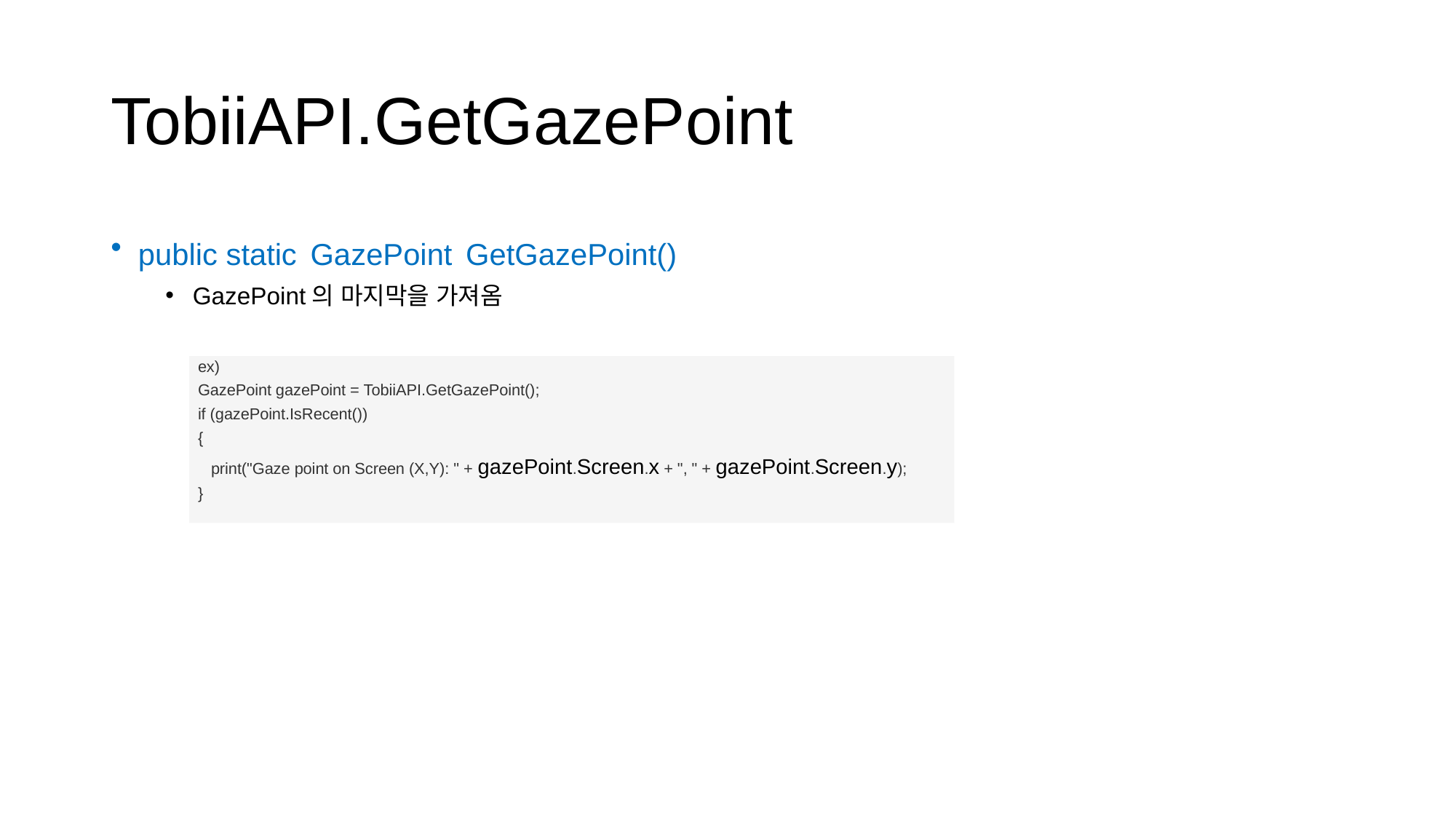

# TobiiAPI.GetGazePoint
public static GazePoint GetGazePoint()
GazePoint의 마지막을 가져옴

  ex)
  GazePoint gazePoint = TobiiAPI.GetGazePoint();
  if (gazePoint.IsRecent())
  {
     print("Gaze point on Screen (X,Y): " + gazePoint.Screen.x + ", " + gazePoint.Screen.y);
  }